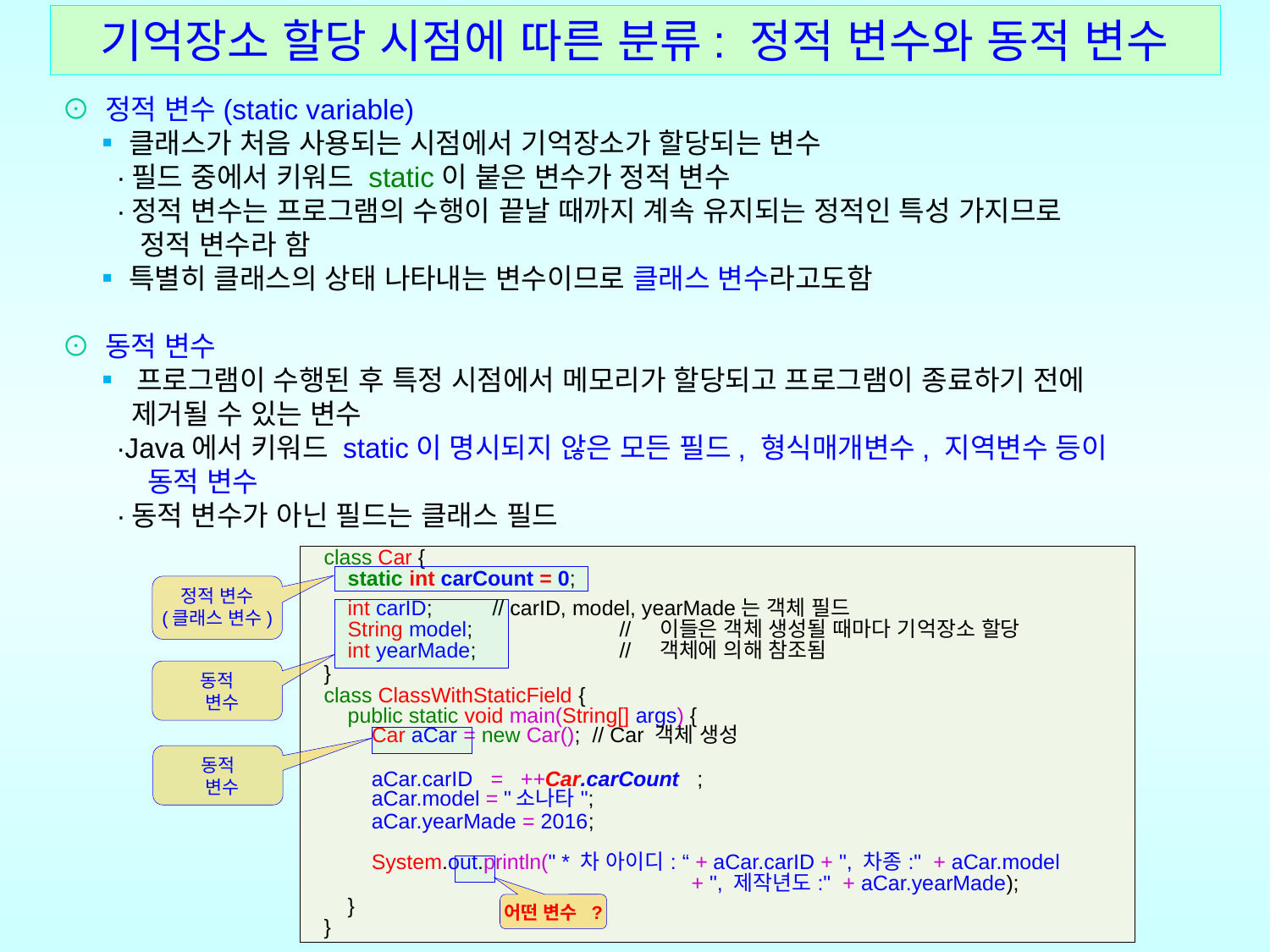

# 기억장소 할당 시점에 따른 분류: 정적 변수와 동적 변수
⊙ 정적 변수(static variable)
    ▪클래스가 처음 사용되는 시점에서 기억장소가 할당되는 변수
       ∙필드 중에서 키워드 static이 붙은 변수가 정적 변수
       ∙정적 변수는 프로그램의 수행이 끝날 때까지 계속 유지되는 정적인 특성 가지므로
         정적 변수라 함
    ▪특별히 클래스의 상태 나타내는 변수이므로 클래스 변수라고도함

⊙ 동적 변수
    ▪ 프로그램이 수행된 후 특정 시점에서 메모리가 할당되고 프로그램이 종료하기 전에
        제거될 수 있는 변수
       ∙Java에서 키워드 static이 명시되지 않은 모든 필드, 형식매개변수, 지역변수 등이
          동적 변수
       ∙동적 변수가 아닌 필드는 클래스 필드

| class Car { static int carCount = 0; int carID; // carID, model, yearMade는 객체 필드 String model; // 이들은 객체 생성될 때마다 기억장소 할당 int yearMade; // 객체에 의해 참조됨 } class ClassWithStaticField { public static void main(String[] args) { Car aCar = new Car(); // Car 객체 생성 aCar.carID = ++Car.carCount ; aCar.model = "소나타"; aCar.yearMade = 2016; System.out.println(" \* 차 아이디: “ + aCar.carID + ", 차종:" + aCar.model + ", 제작년도:" + aCar.yearMade); } } |
| --- |

정적 변수
(클래스 변수)

동적
 변수

동적
 변수

어떤 변수  ?